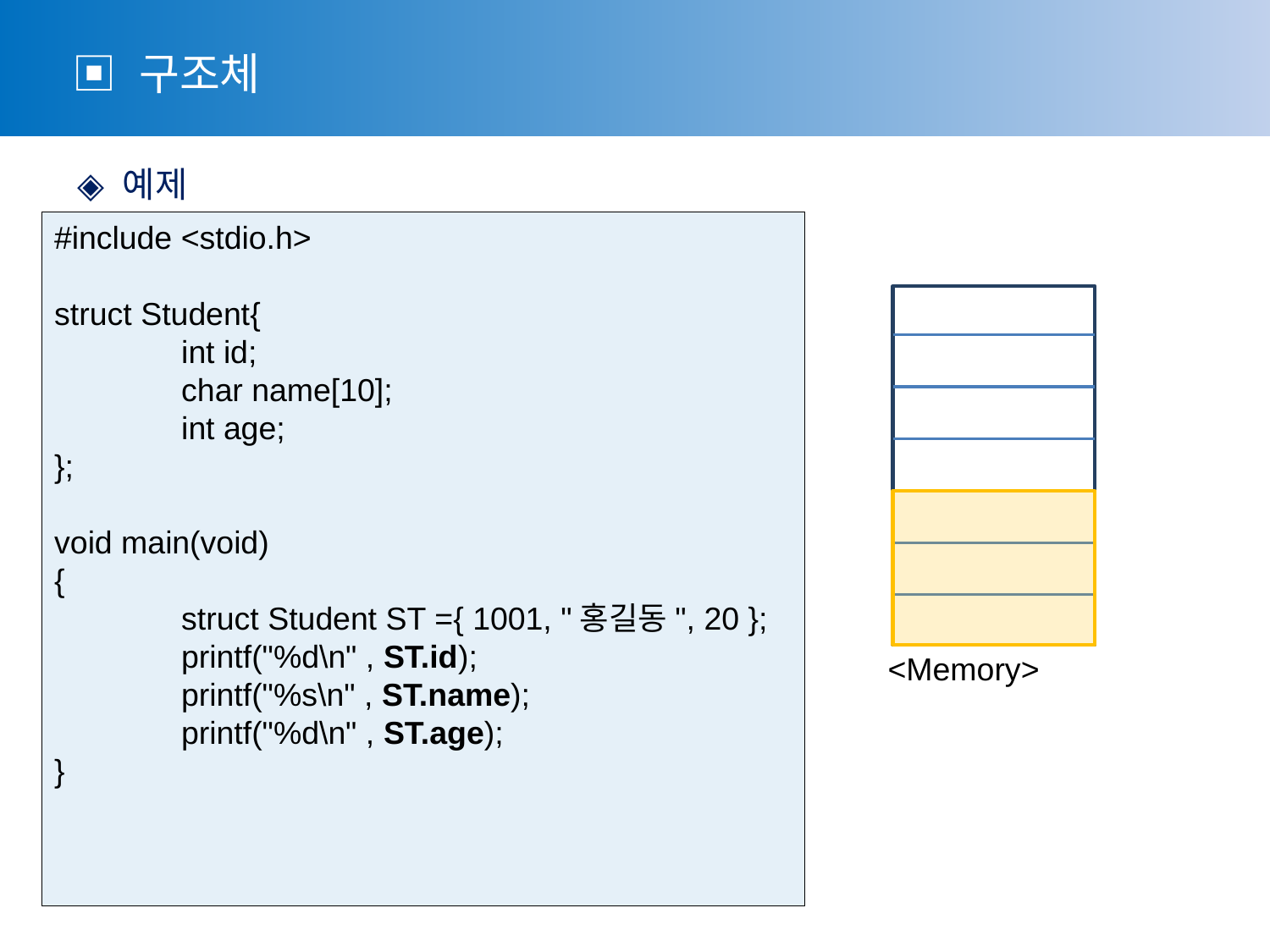

▣ 구조체
 ◈ 예제
#include <stdio.h>

struct Student{
	int id;
   	char name[10];
	int age;
};

void main(void)
{
	struct Student ST ={ 1001, "홍길동", 20 };
	printf("%d\n" , ST.id);
	printf("%s\n" , ST.name);
	printf("%d\n" , ST.age);
}

<Memory>